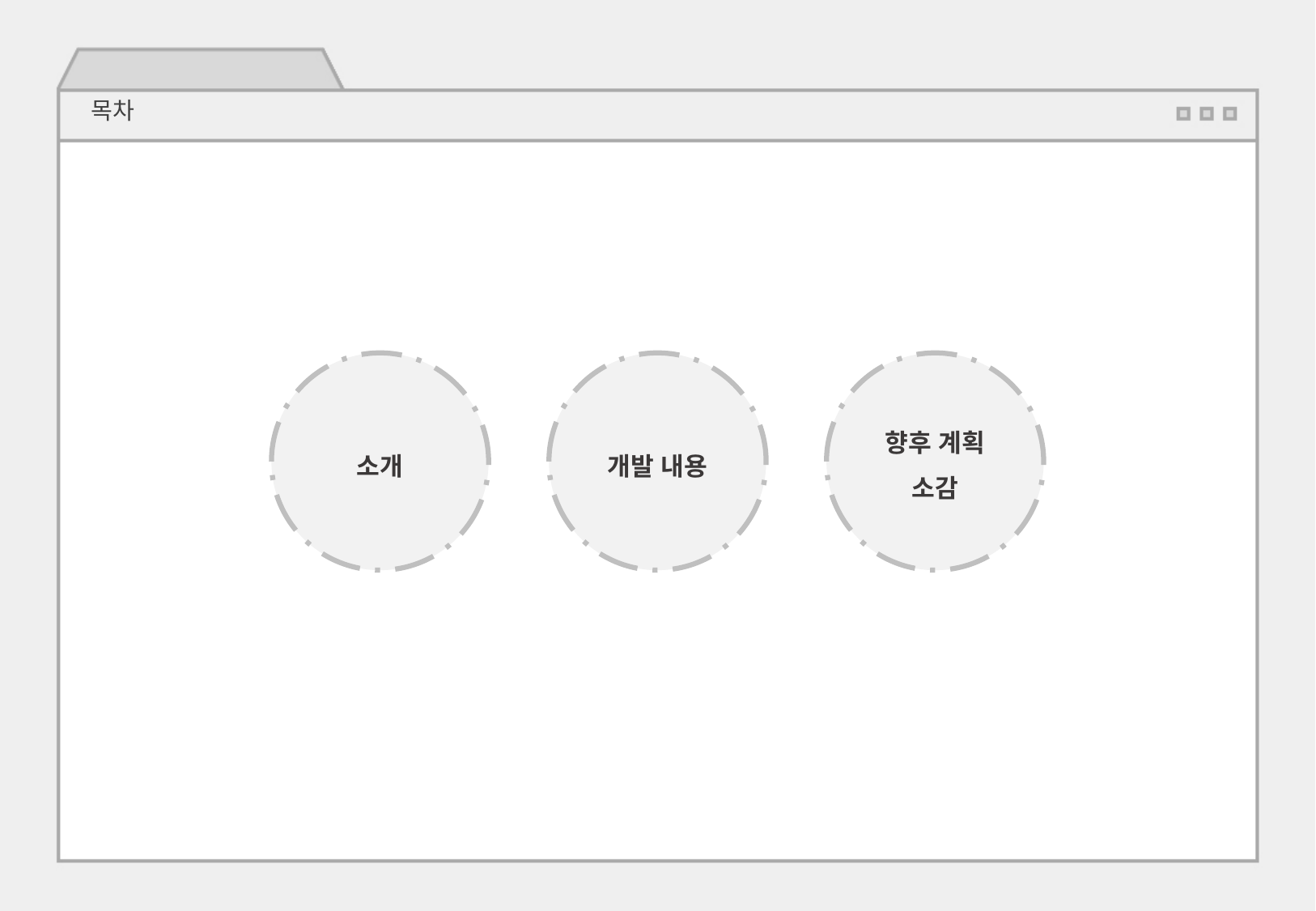

목차

향후 계획
소감
소개
개발 내용